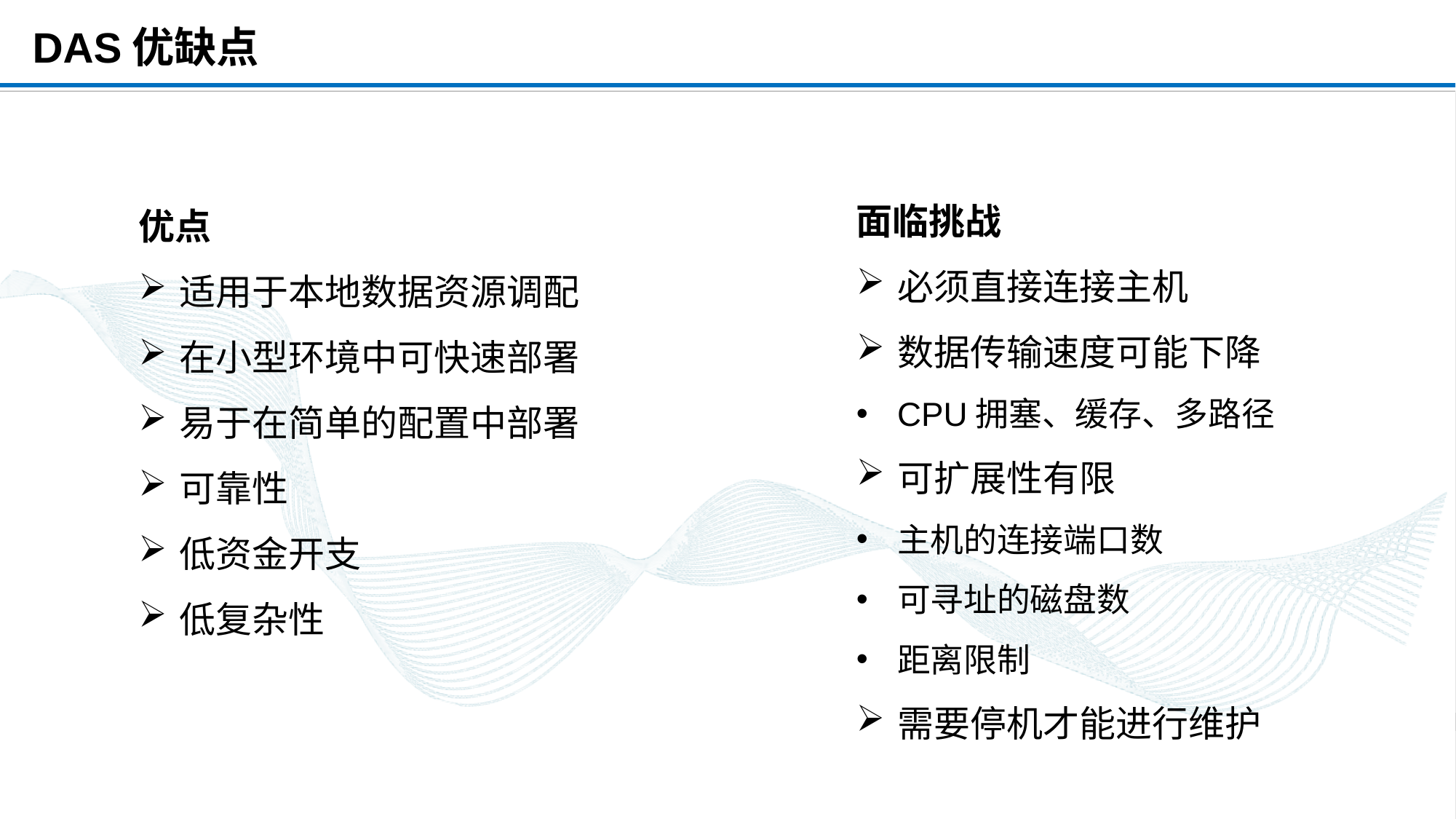

# DAS优缺点
面临挑战
必须直接连接主机
数据传输速度可能下降
CPU拥塞、缓存、多路径
可扩展性有限
主机的连接端口数
可寻址的磁盘数
距离限制
需要停机才能进行维护
优点
适用于本地数据资源调配
在小型环境中可快速部署
易于在简单的配置中部署
可靠性
低资金开支
低复杂性